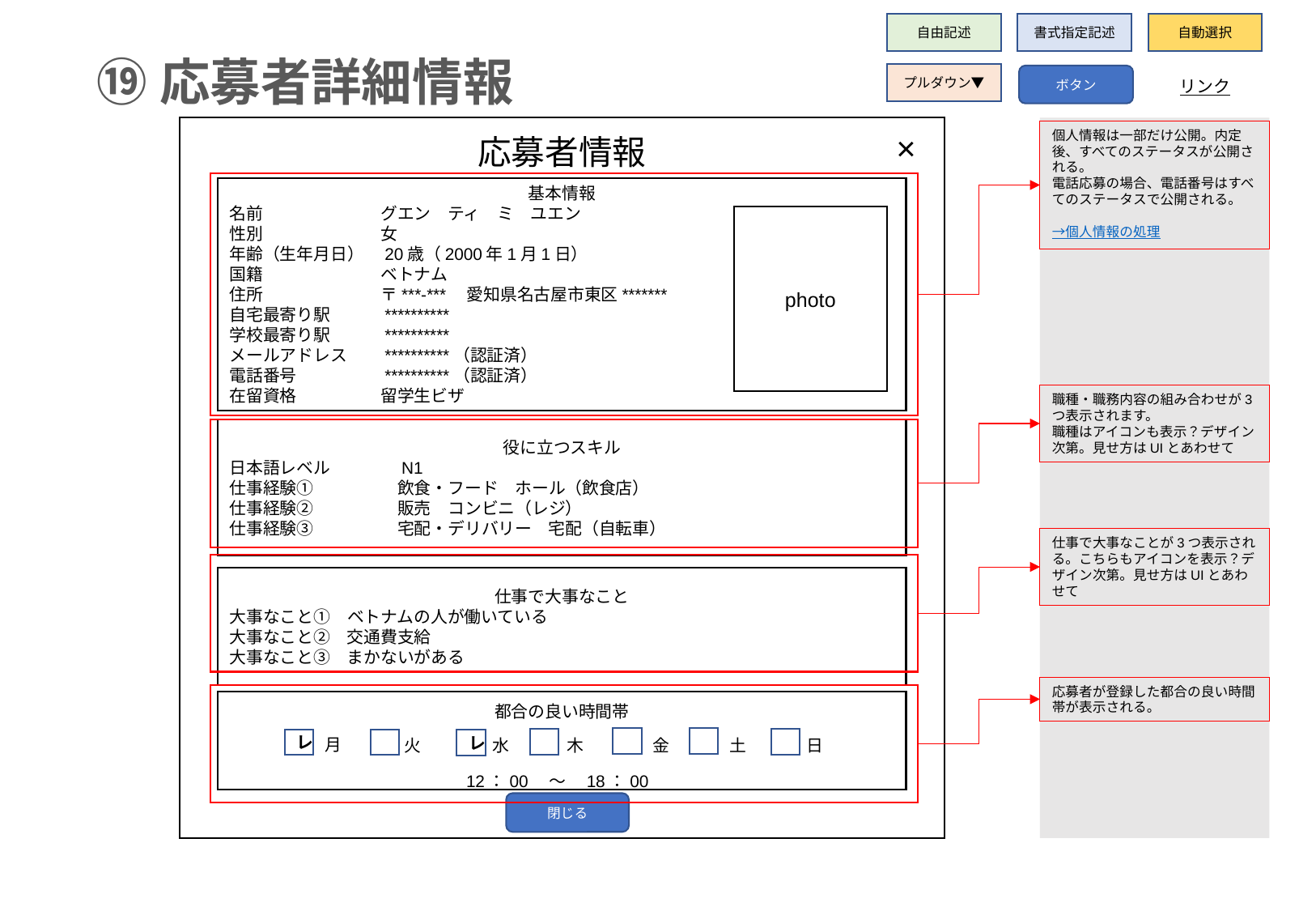

自由記述
書式指定記述
自動選択
⑲応募者詳細情報
プルダウン▼
ボタン
リンク

×
個人情報は一部だけ公開。内定後、すべてのステータスが公開される。
電話応募の場合、電話番号はすべてのステータスで公開される。

→個人情報の処理
応募者情報

基本情報
名前　　　　　　　グエン　ティ　ミ　ユエン
性別　　　　　　　女
年齢（生年月日）　20歳（2000年1月1日）
国籍　　　　　　　ベトナム
住所　　　　　　　〒***-***　愛知県名古屋市東区*******
自宅最寄り駅　　　**********
学校最寄り駅　　　**********
メールアドレス　　**********（認証済）
電話番号　　　　　**********（認証済）
在留資格　　　　　留学生ビザ
photo
職種・職務内容の組み合わせが3つ表示されます。
職種はアイコンも表示？デザイン次第。見せ方はUIとあわせて

役に立つスキル
日本語レベル　　　　N1
仕事経験①　　　　　飲食・フード　ホール（飲食店）
仕事経験②　　　　　販売　コンビニ（レジ）
仕事経験③　　　　　宅配・デリバリー　宅配（自転車）
仕事で大事なことが3つ表示される。こちらもアイコンを表示？デザイン次第。見せ方はUIとあわせて

仕事で大事なこと
大事なこと①　ベトナムの人が働いている
大事なこと②　交通費支給
大事なこと③　まかないがある
応募者が登録した都合の良い時間帯が表示される。

都合の良い時間帯
　月

火
水
木
金
土
日
レ

レ
12：00　～　18：00
閉じる